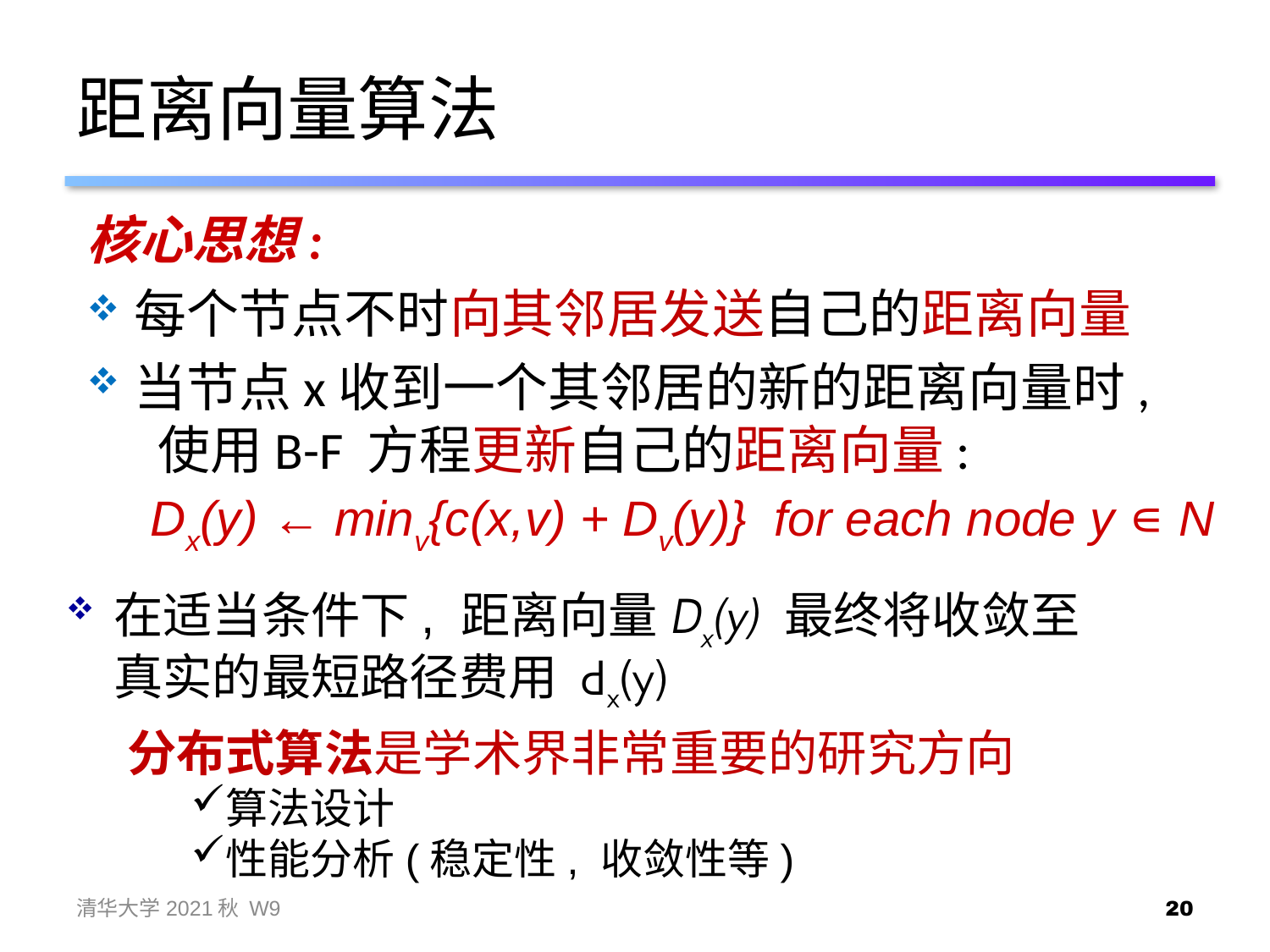

# 距离向量算法
核心思想:
每个节点不时向其邻居发送自己的距离向量
当节点x收到一个其邻居的新的距离向量时, 使用B-F 方程更新自己的距离向量:
Dx(y) ← minv{c(x,v) + Dv(y)}  for each node y ∊ N
在适当条件下, 距离向量Dx(y) 最终将收敛至真实的最短路径费用 dx(y)
分布式算法是学术界非常重要的研究方向
算法设计
性能分析(稳定性, 收敛性等)
清华大学2021秋 W9
20